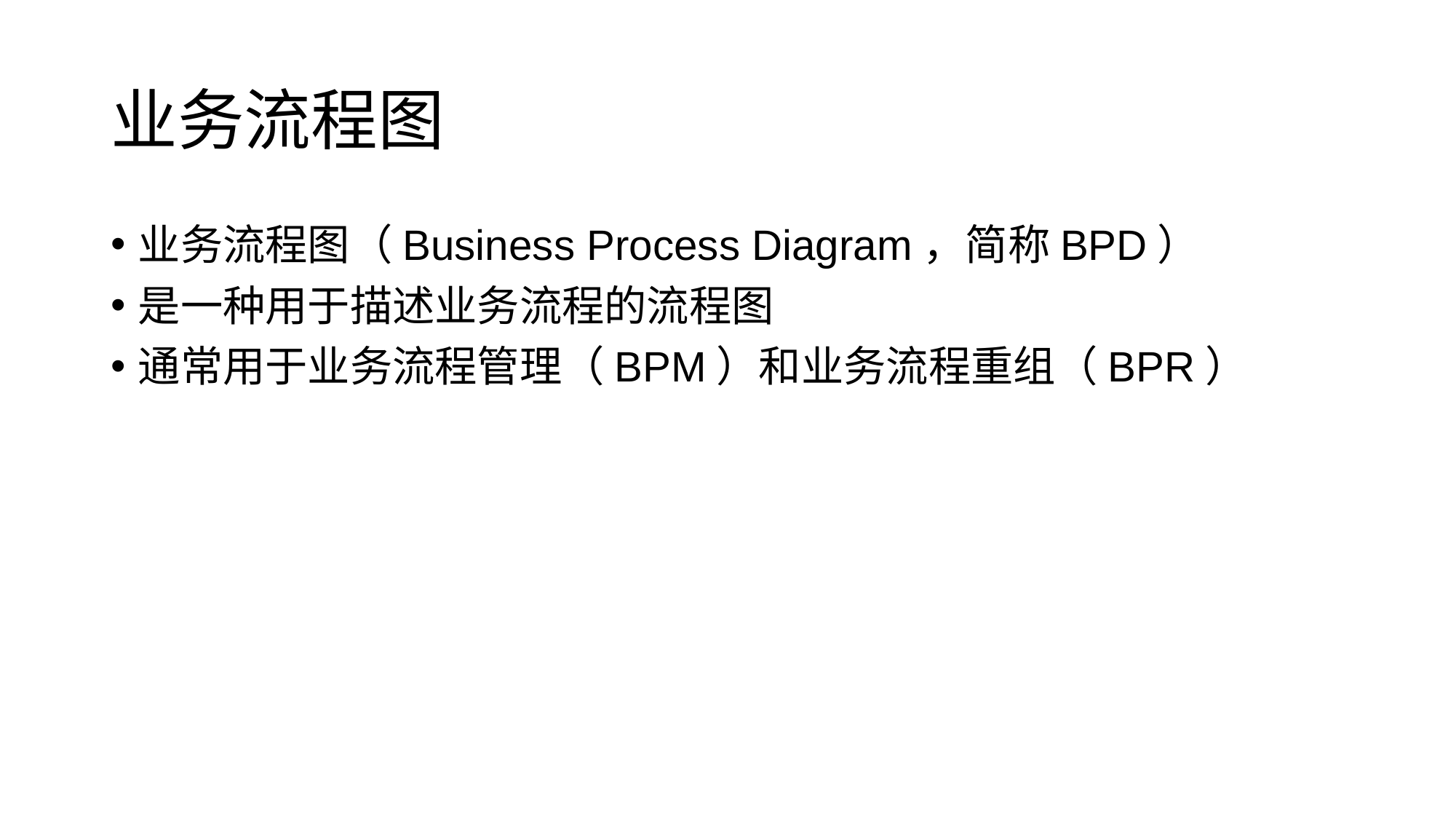

# 业务流程图
业务流程图（Business Process Diagram，简称BPD）
是一种用于描述业务流程的流程图
通常用于业务流程管理（BPM）和业务流程重组（BPR）